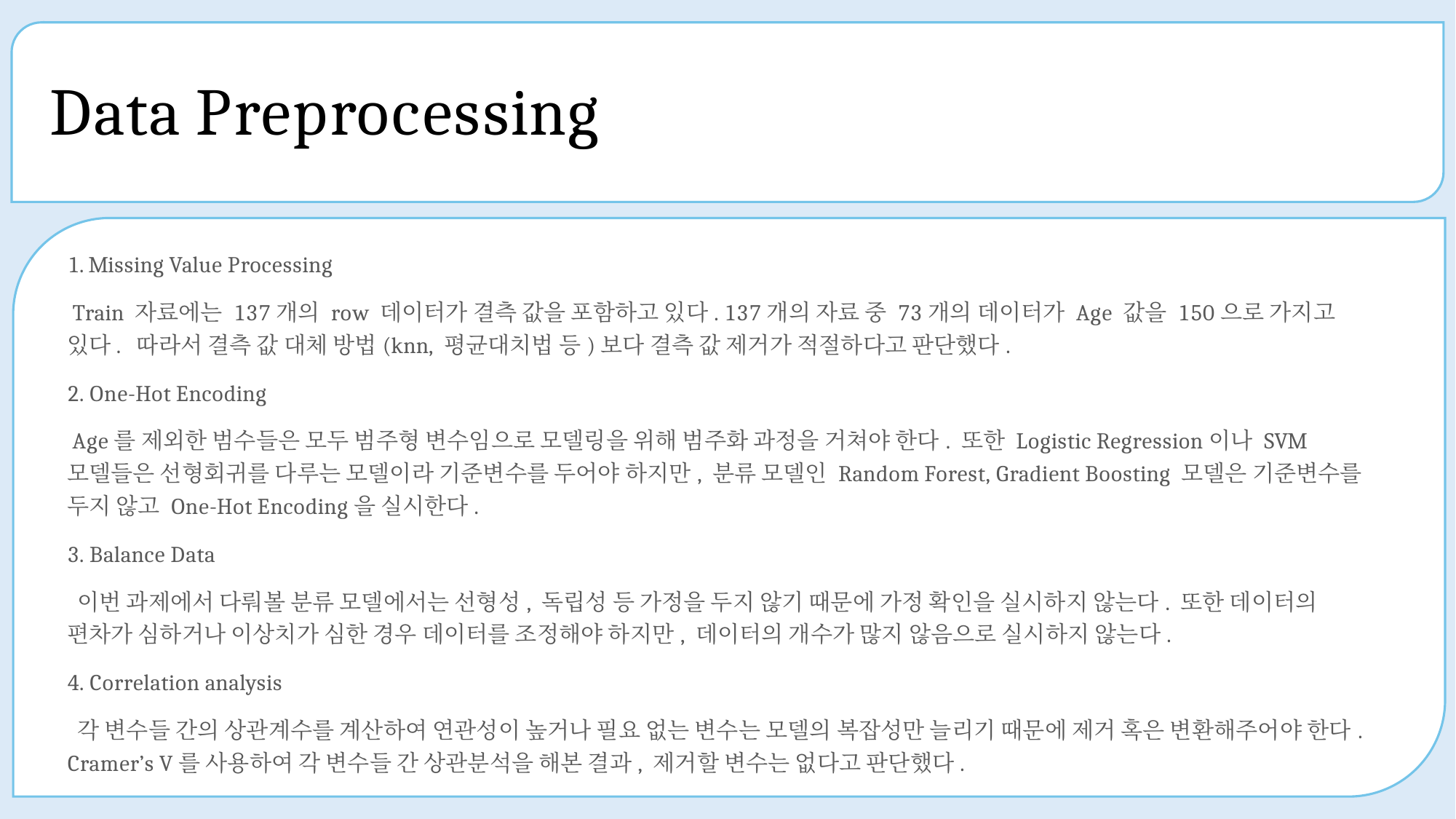

# Data Preprocessing

1. Missing Value Processing
 Train 자료에는 137개의 row 데이터가 결측 값을 포함하고 있다. 137개의 자료 중 73개의 데이터가 Age 값을 150으로 가지고 있다.  따라서 결측 값 대체 방법(knn, 평균대치법 등)보다 결측 값 제거가 적절하다고 판단했다.
2. One-Hot Encoding
 Age를 제외한 범수들은 모두 범주형 변수임으로 모델링을 위해 범주화 과정을 거쳐야 한다. 또한 Logistic Regression이나 SVM 모델들은 선형회귀를 다루는 모델이라 기준변수를 두어야 하지만, 분류 모델인 Random Forest, Gradient Boosting 모델은 기준변수를 두지 않고 One-Hot Encoding을 실시한다.
3. Balance Data
 이번 과제에서 다뤄볼 분류 모델에서는 선형성, 독립성 등 가정을 두지 않기 때문에 가정 확인을 실시하지 않는다. 또한 데이터의 편차가 심하거나 이상치가 심한 경우 데이터를 조정해야 하지만, 데이터의 개수가 많지 않음으로 실시하지 않는다.
4. Correlation analysis
 각 변수들 간의 상관계수를 계산하여 연관성이 높거나 필요 없는 변수는 모델의 복잡성만 늘리기 때문에 제거 혹은 변환해주어야 한다. Cramer’s V를 사용하여 각 변수들 간 상관분석을 해본 결과, 제거할 변수는 없다고 판단했다.